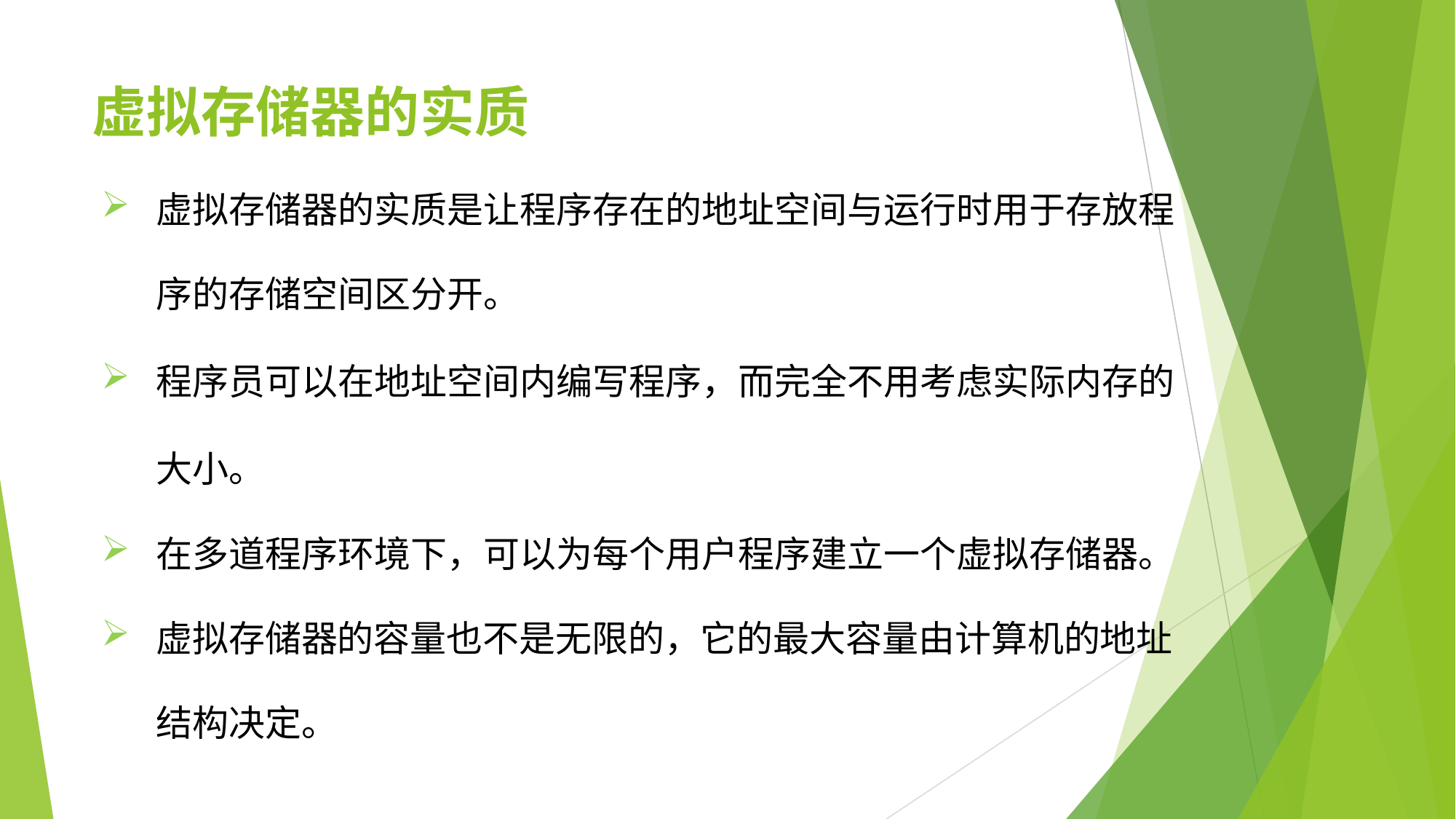

# 虚拟存储器的实质
虚拟存储器的实质是让程序存在的地址空间与运行时用于存放程

序的存储空间区分开。
程序员可以在地址空间内编写程序，而完全不用考虑实际内存的 大小。

在多道程序环境下，可以为每个用户程序建立一个虚拟存储器。

虚拟存储器的容量也不是无限的，它的最大容量由计算机的地址

结构决定。